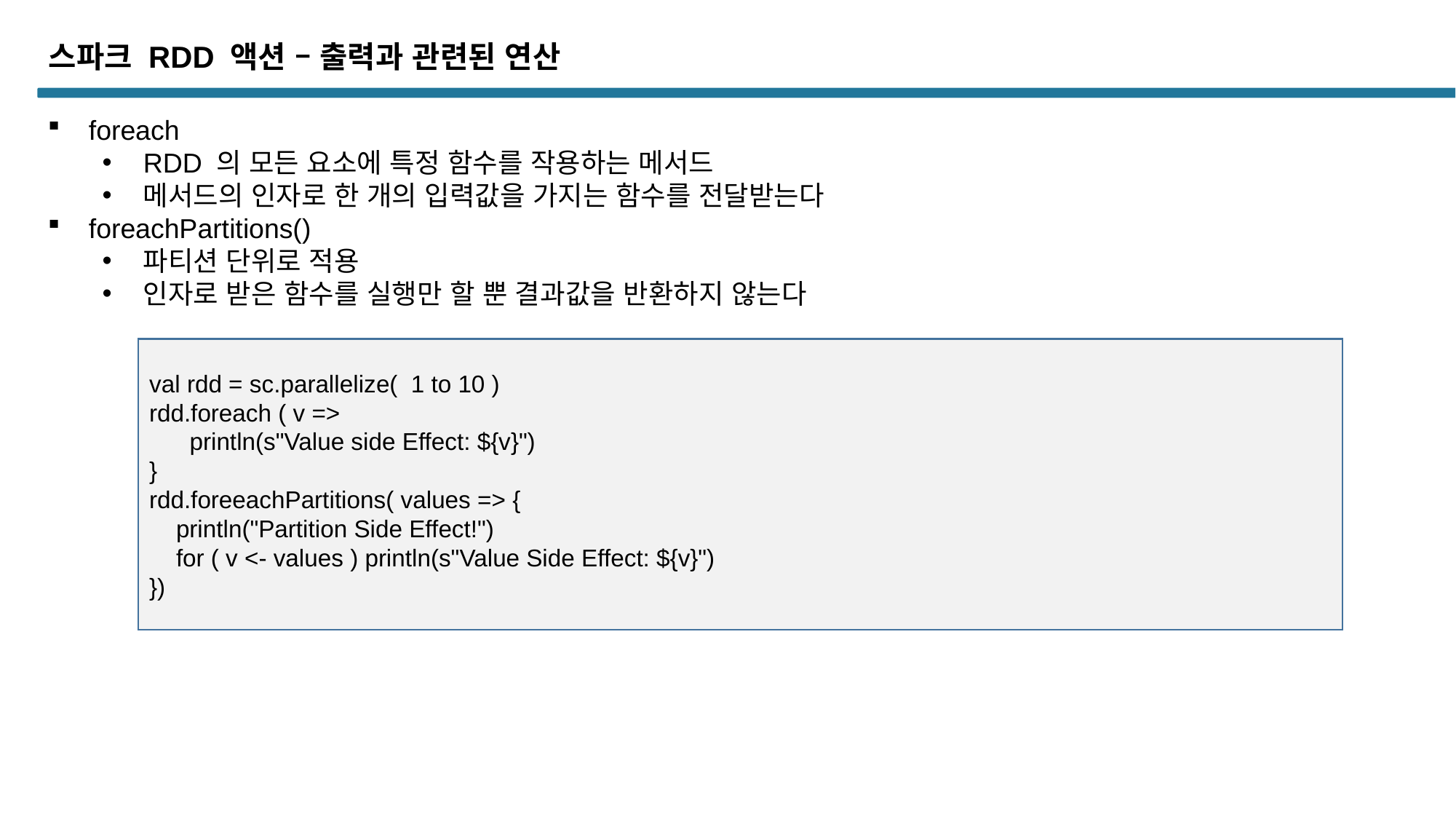

스파크 RDD 액션 – 출력과 관련된 연산
foreach
RDD 의 모든 요소에 특정 함수를 작용하는 메서드
메서드의 인자로 한 개의 입력값을 가지는 함수를 전달받는다
foreachPartitions()
파티션 단위로 적용
인자로 받은 함수를 실행만 할 뿐 결과값을 반환하지 않는다

val rdd = sc.parallelize(  1 to 10 )
rdd.foreach ( v =>
      println(s"Value side Effect: ${v}")
}
rdd.foreeachPartitions( values => {
    println("Partition Side Effect!")
    for ( v <- values ) println(s"Value Side Effect: ${v}")
})